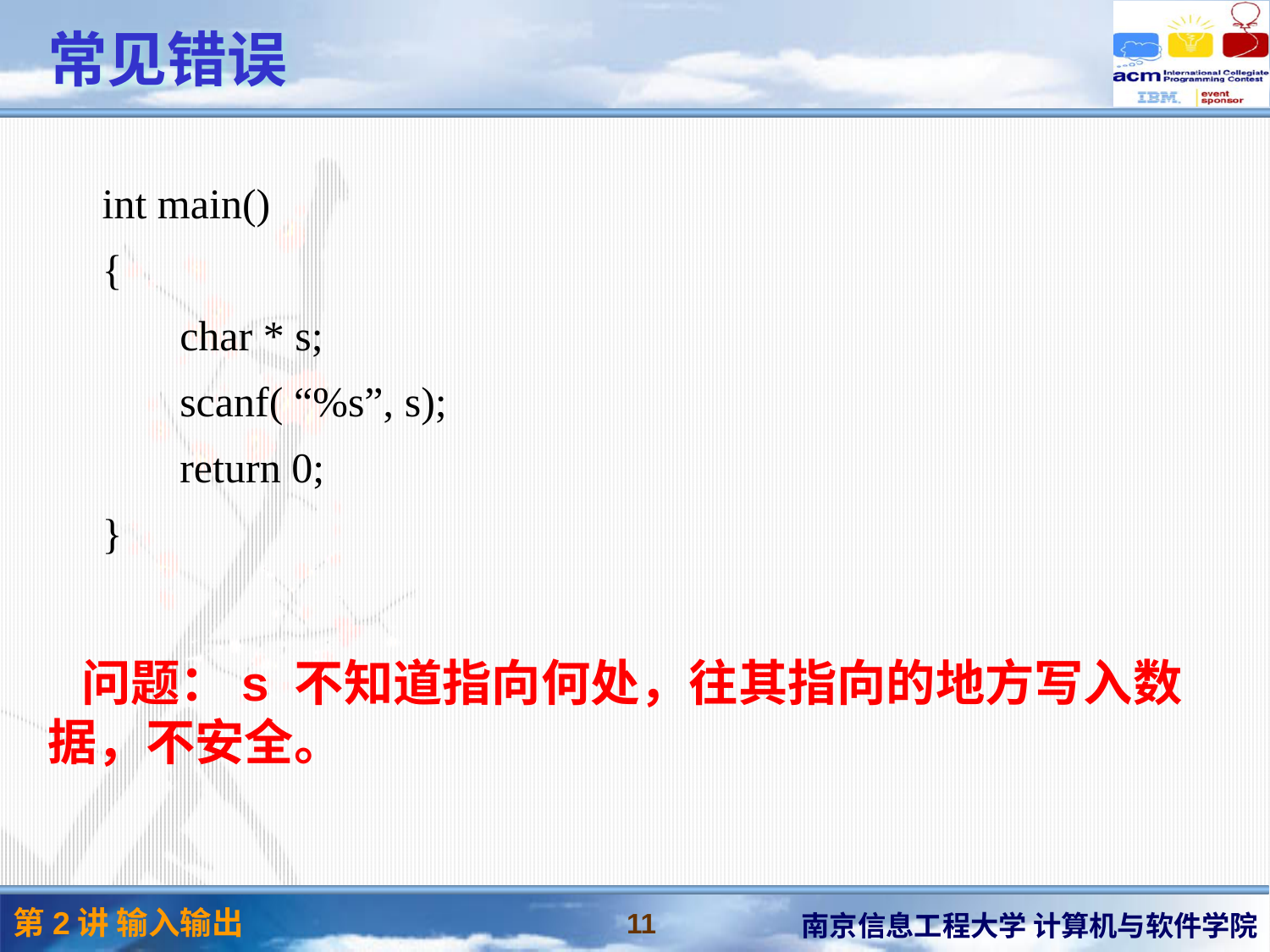

# 常见错误
int main()
{
	char * s;
	scanf( “%s”, s);
	return 0;
}

  问题：s 不知道指向何处，往其指向的地方写入数据，不安全。